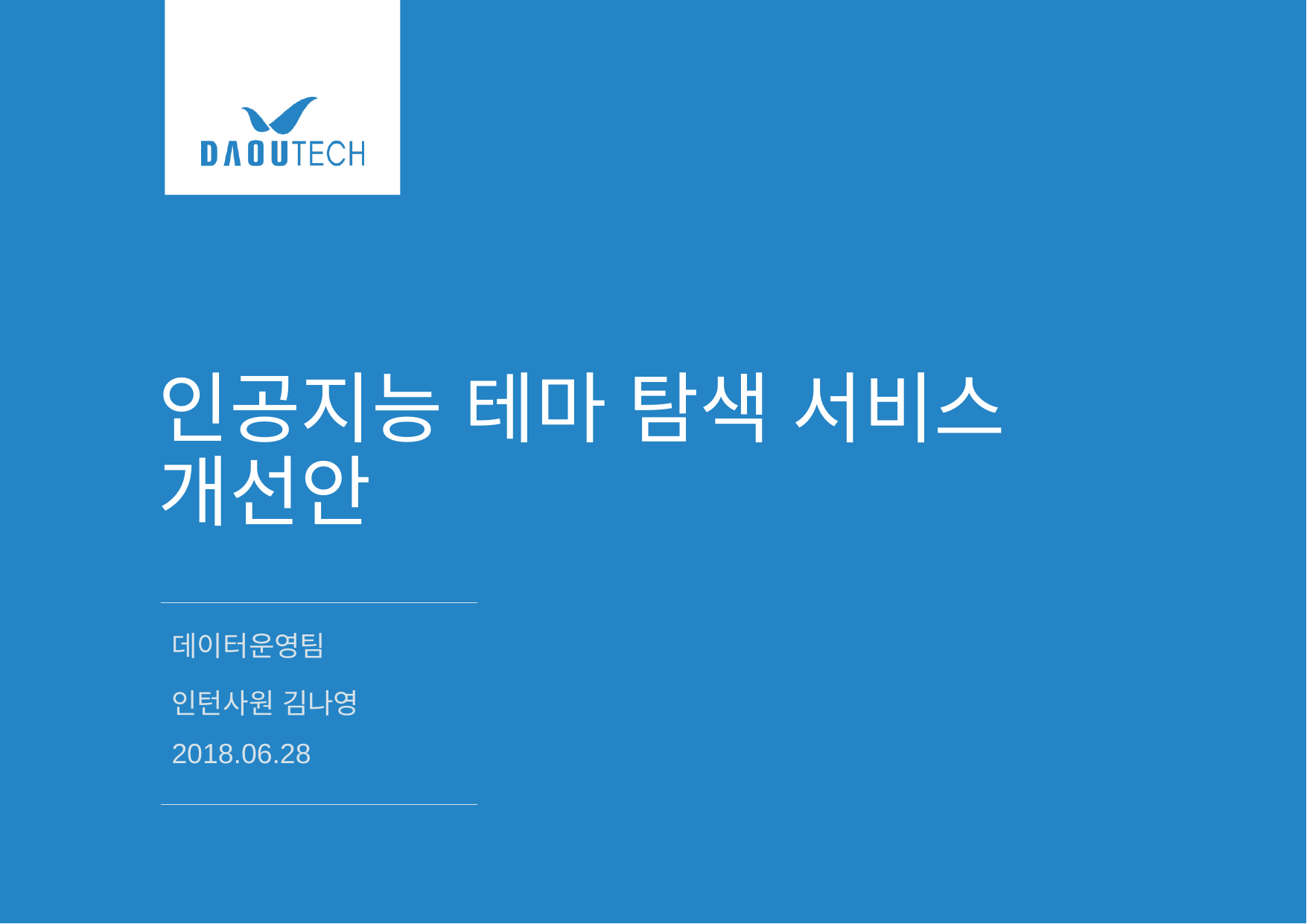

인공지능 테마 탐색 서비스 개선안
데이터운영팀
인턴사원 김나영
2018.06.28